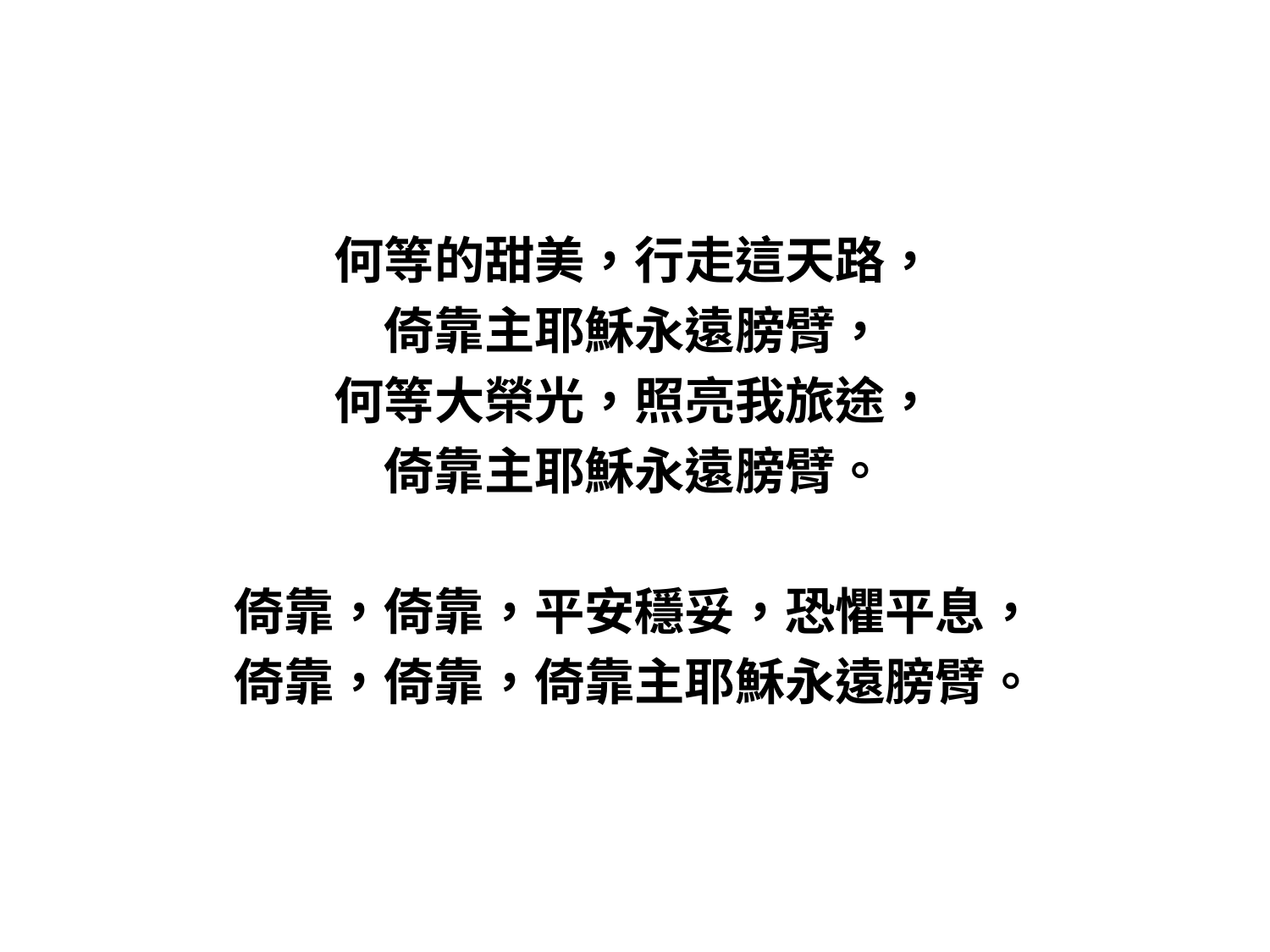

#
何等的甜美，行走這天路，
倚靠主耶穌永遠膀臂，
何等大榮光，照亮我旅途，
倚靠主耶穌永遠膀臂。

倚靠，倚靠，平安穩妥，恐懼平息，
倚靠，倚靠，倚靠主耶穌永遠膀臂。